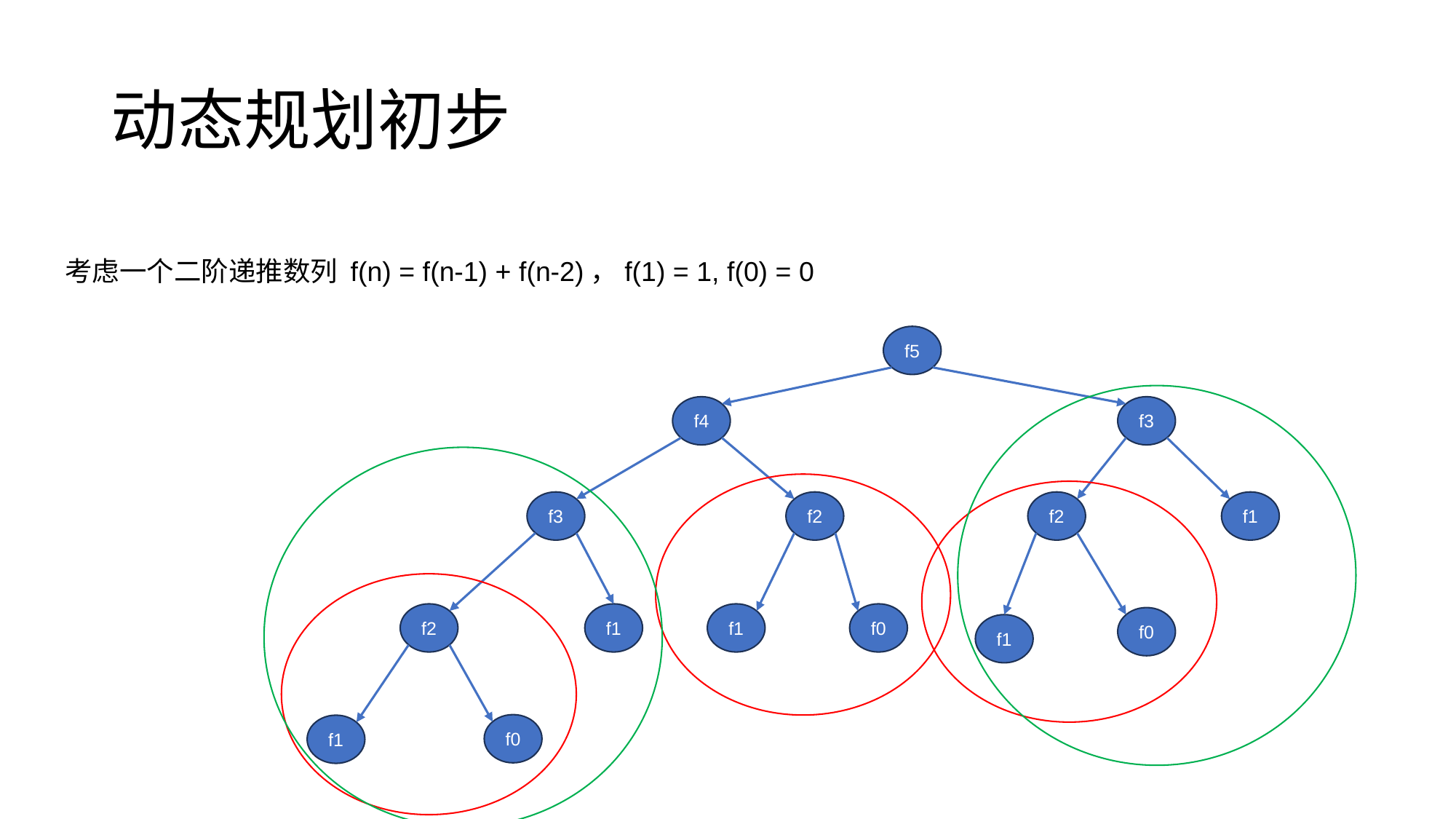

# 动态规划初步
考虑一个二阶递推数列 f(n) = f(n-1) + f(n-2)，f(1) = 1, f(0) = 0
f5
f4
f3
f3
f2
f2
f1
f2
f1
f1
f0
f0
f1
f0
f1